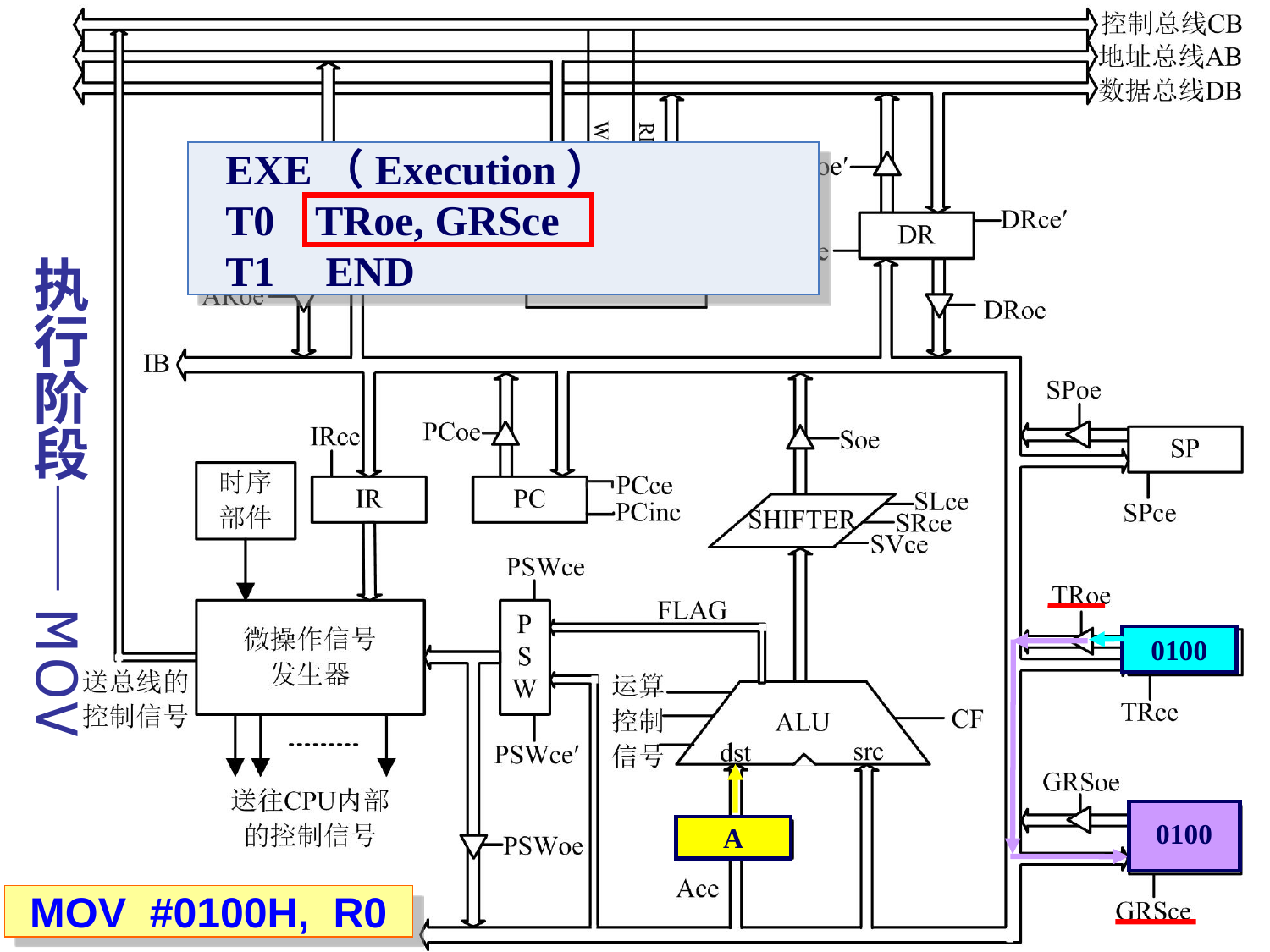

# 执行阶段——MOV
EXE（Execution）
T0	TRoe, GRSce
T1	 END

0100

0100
A

MOV  #0100H,  R0
35